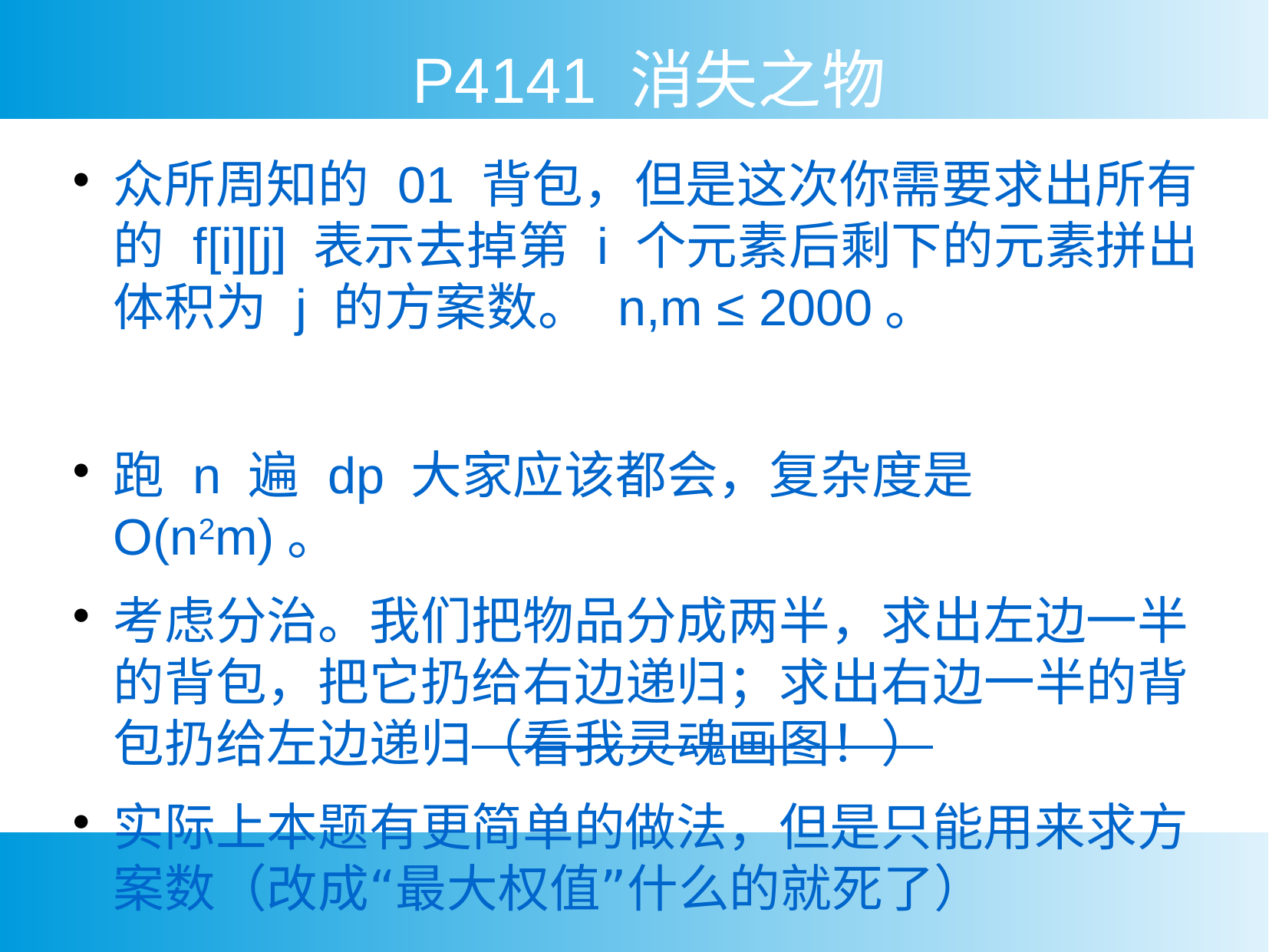

P4141 消失之物
众所周知的 01 背包，但是这次你需要求出所有的 f[i][j] 表示去掉第 i 个元素后剩下的元素拼出体积为 j 的方案数。 n,m ≤ 2000。

跑 n 遍 dp 大家应该都会，复杂度是 O(n2m)。
考虑分治。我们把物品分成两半，求出左边一半的背包，把它扔给右边递归；求出右边一半的背包扔给左边递归（看我灵魂画图！）
实际上本题有更简单的做法，但是只能用来求方案数（改成“最大权值”什么的就死了）